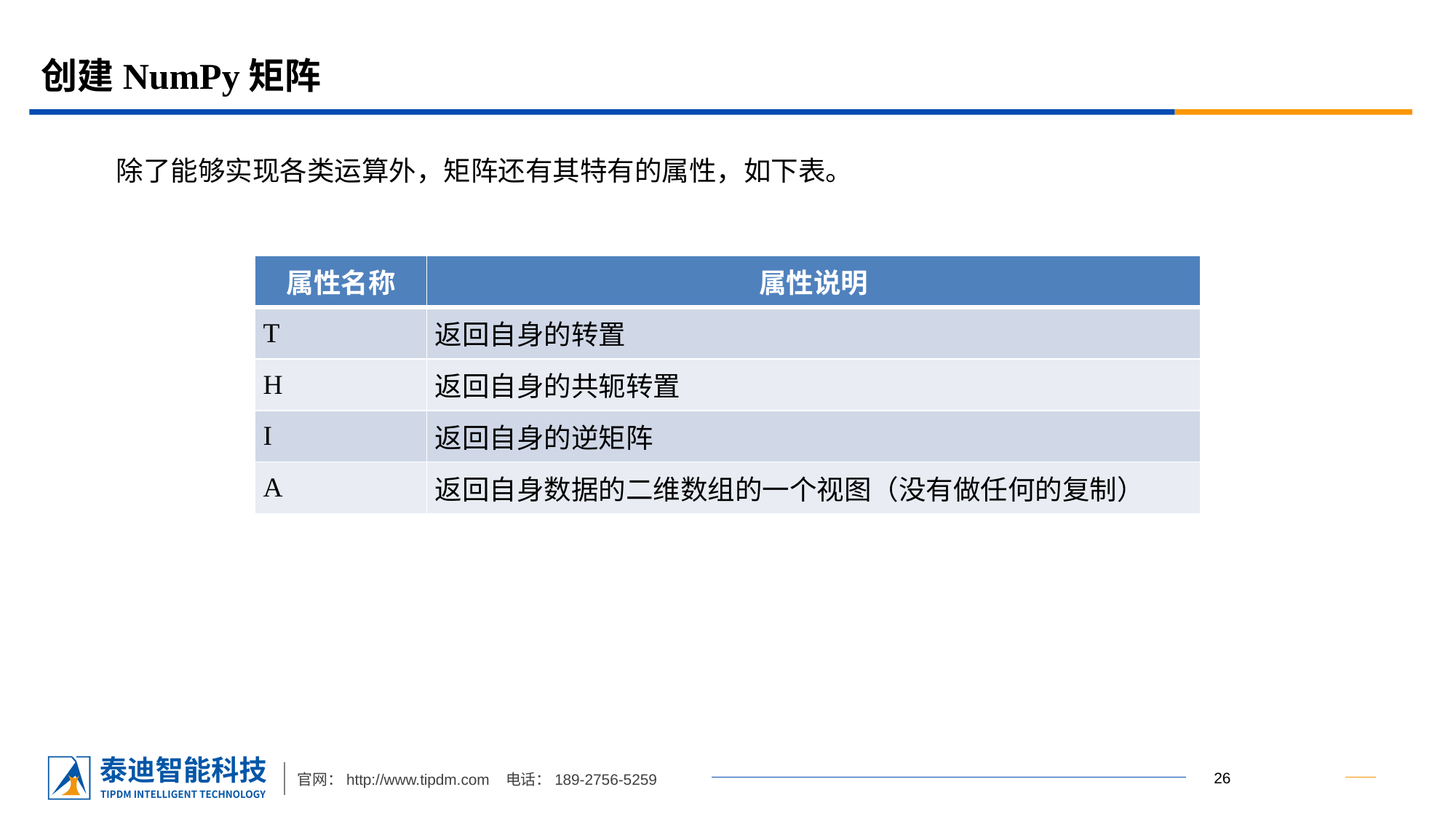

# 创建NumPy矩阵
除了能够实现各类运算外，矩阵还有其特有的属性，如下表。
| 属性名称 | 属性说明 |
| --- | --- |
| T | 返回自身的转置 |
| H | 返回自身的共轭转置 |
| I | 返回自身的逆矩阵 |
| A | 返回自身数据的二维数组的一个视图（没有做任何的复制） |